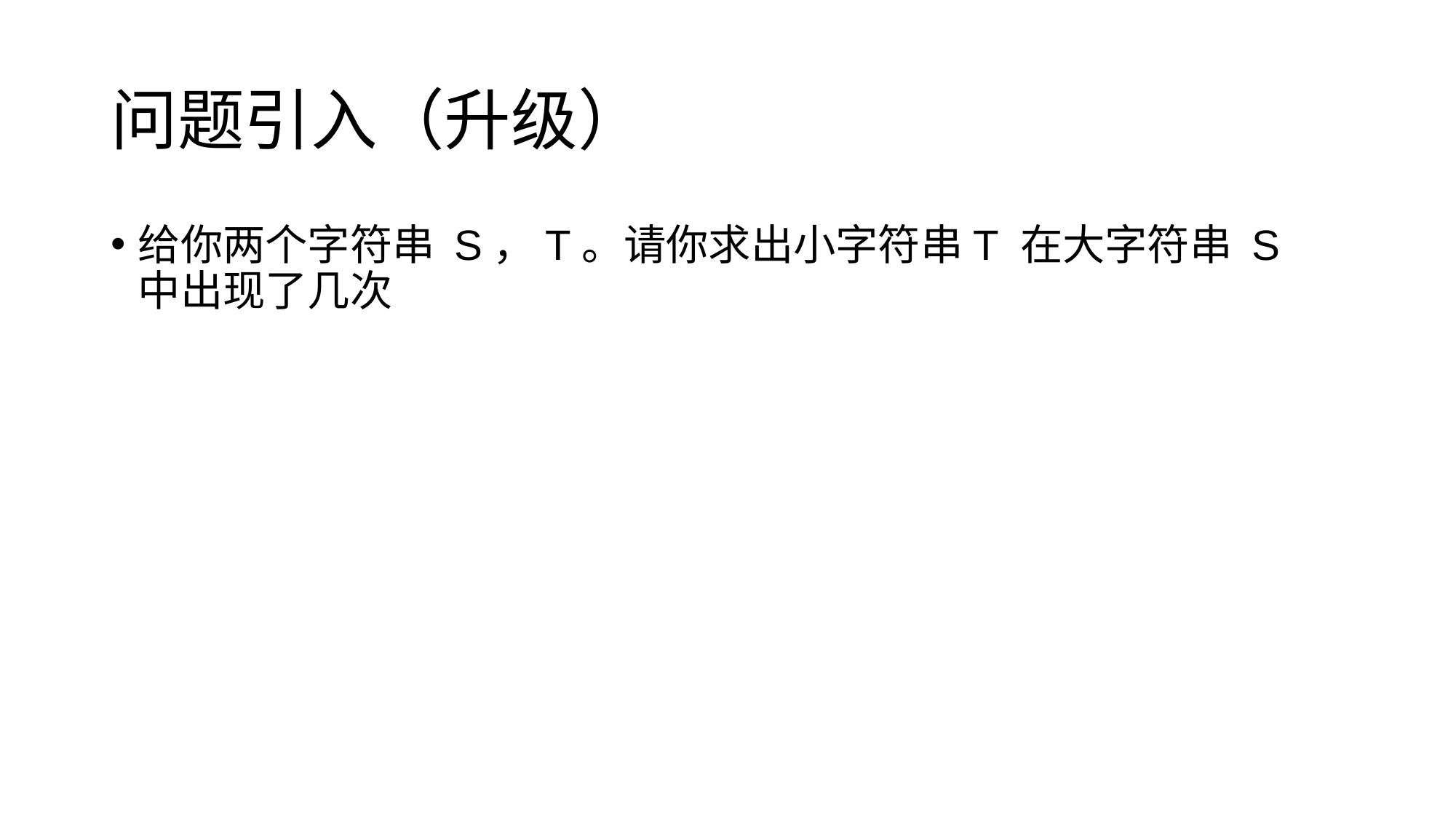

# 问题引入（升级）
给你两个字符串 S，T。请你求出小字符串T 在大字符串 S 中出现了几次